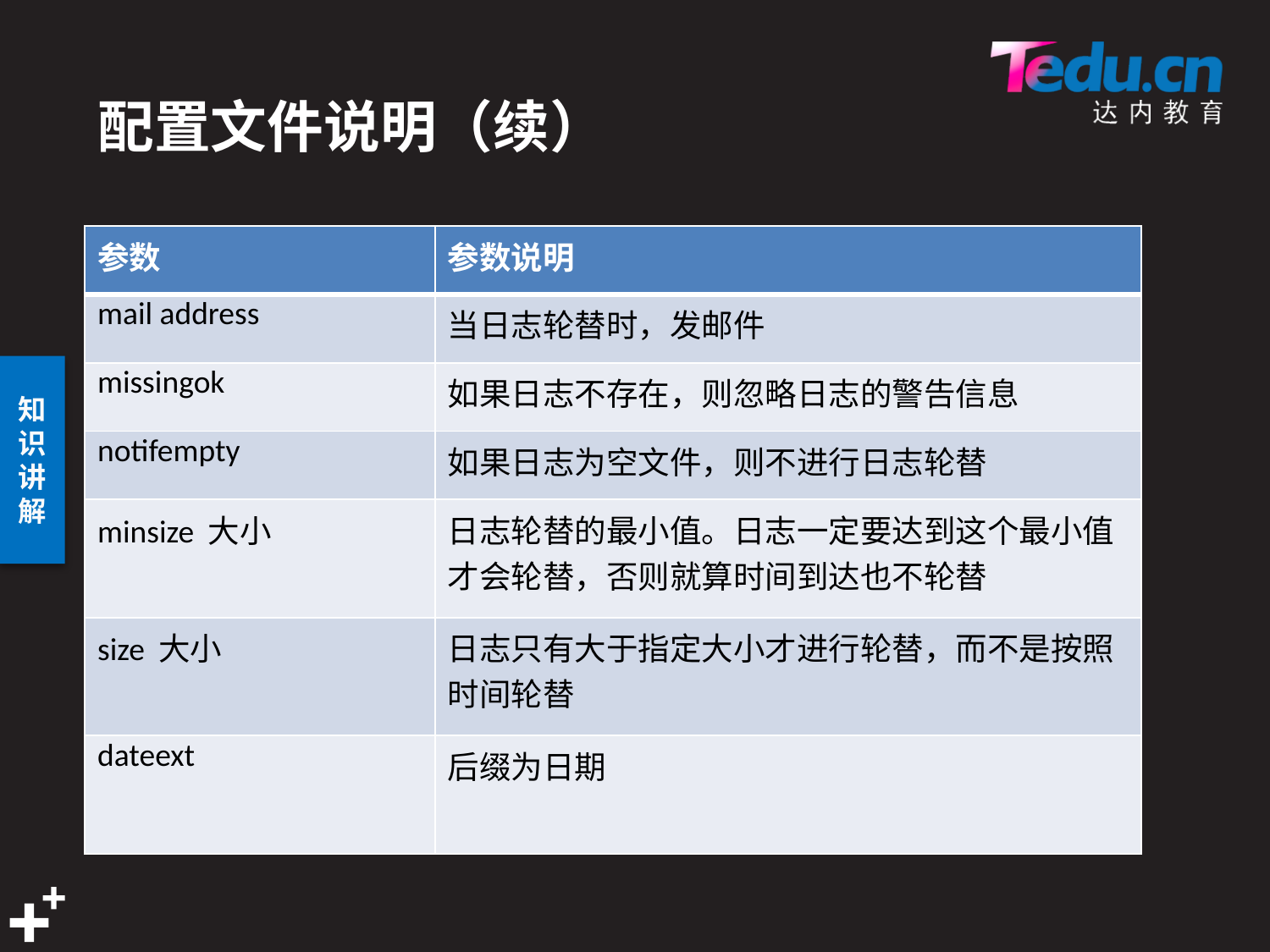

# 配置文件说明（续）
| 参数 | 参数说明 |
| --- | --- |
| mail address | 当日志轮替时，发邮件 |
| missingok | 如果日志不存在，则忽略日志的警告信息 |
| notifempty | 如果日志为空文件，则不进行日志轮替 |
| minsize 大小 | 日志轮替的最小值。日志一定要达到这个最小值才会轮替，否则就算时间到达也不轮替 |
| size 大小 | 日志只有大于指定大小才进行轮替，而不是按照时间轮替 |
| dateext | 后缀为日期 |